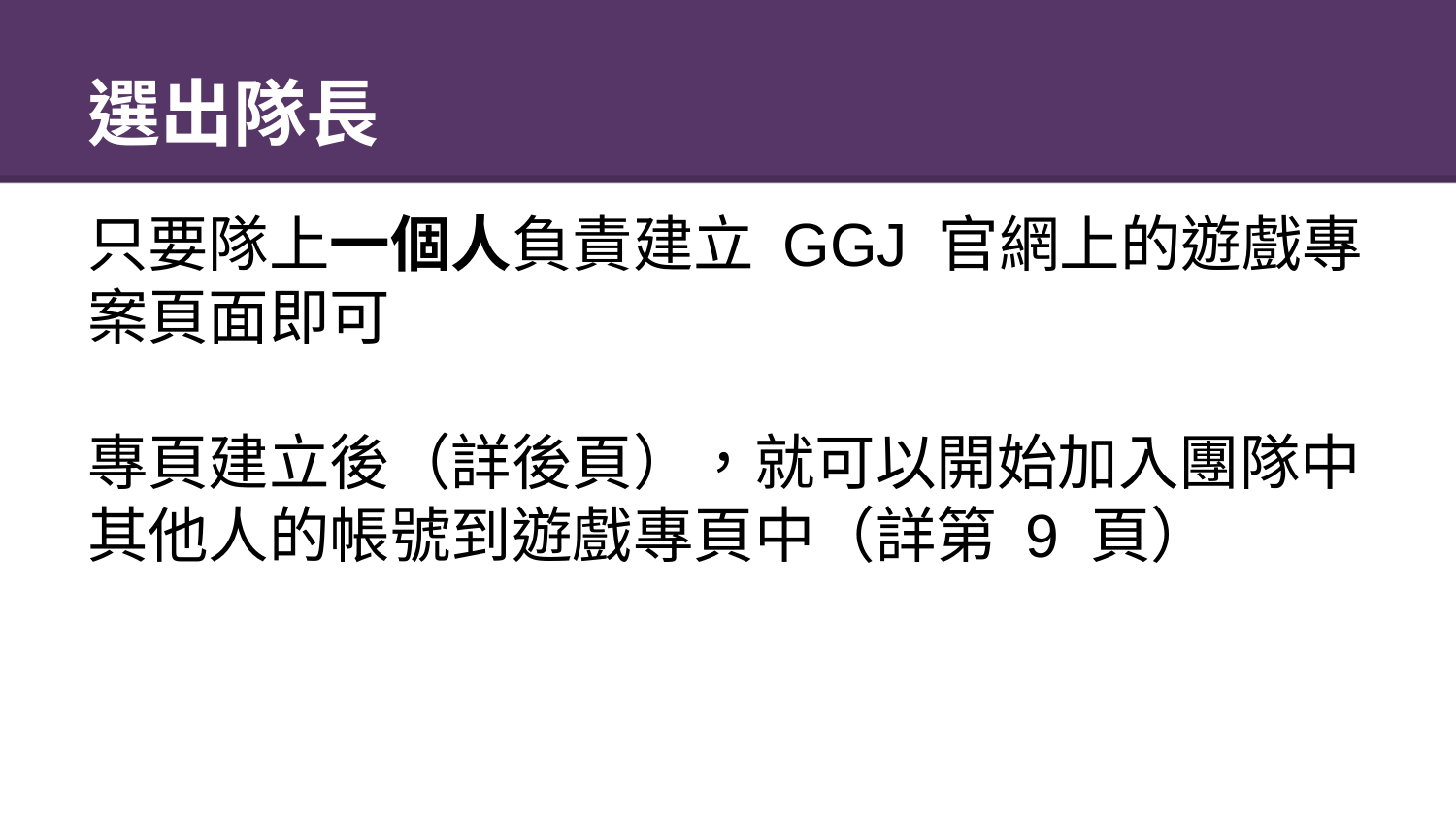

# 選出隊長
只要隊上一個人負責建立 GGJ 官網上的遊戲專案頁面即可

專頁建立後（詳後頁），就可以開始加入團隊中其他人的帳號到遊戲專頁中（詳第 9 頁）